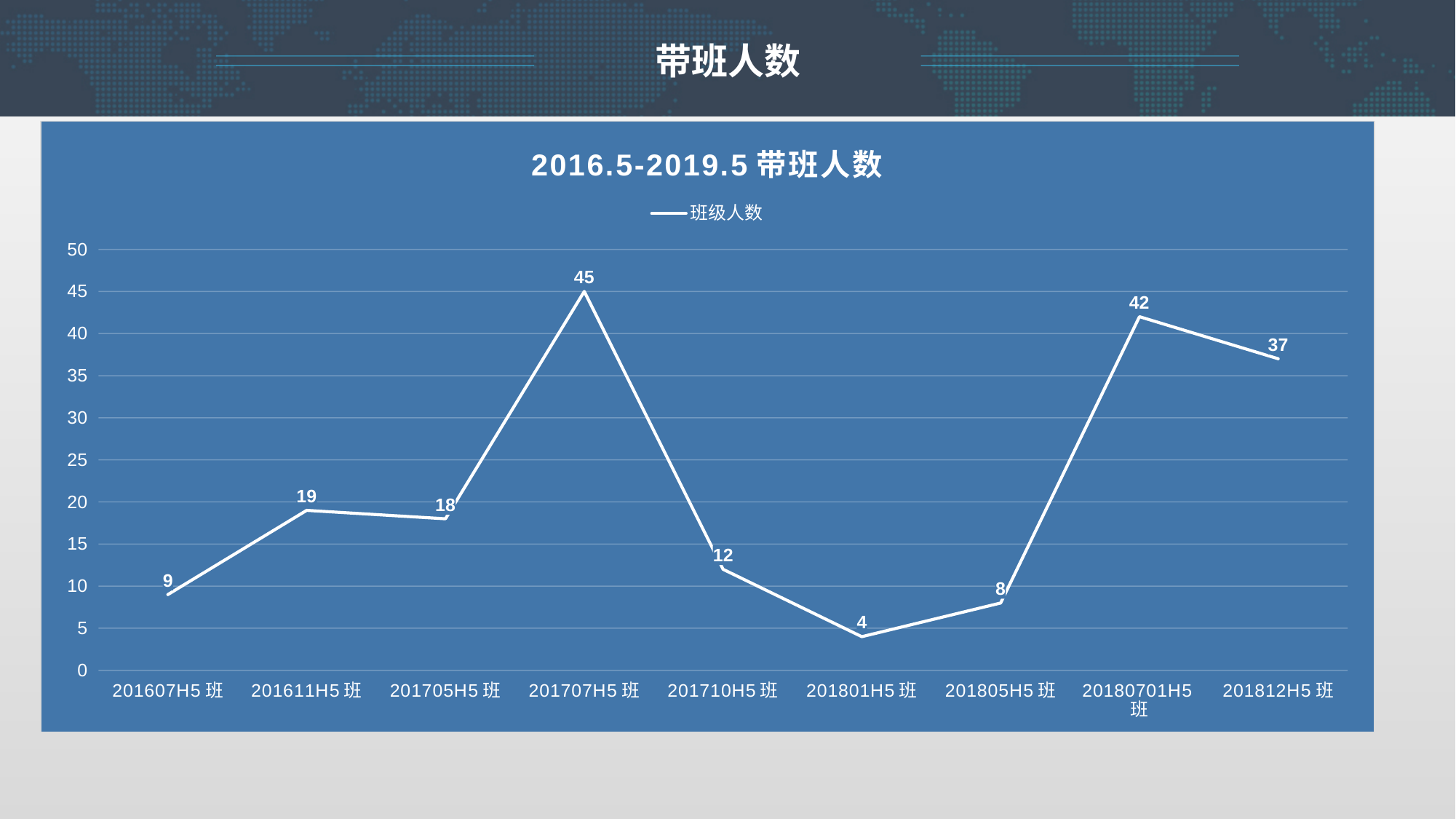

带班人数

### Chart: 2016.5-2019.5带班人数

| Category | 班级人数 |
|---|---|
| 201607H5班 | 9.0 |
| 201611H5班 | 19.0 |
| 201705H5班 | 18.0 |
| 201707H5班 | 45.0 |
| 201710H5班 | 12.0 |
| 201801H5班 | 4.0 |
| 201805H5班 | 8.0 |
| 20180701H5班 | 42.0 |
| 201812H5班 | 37.0 |